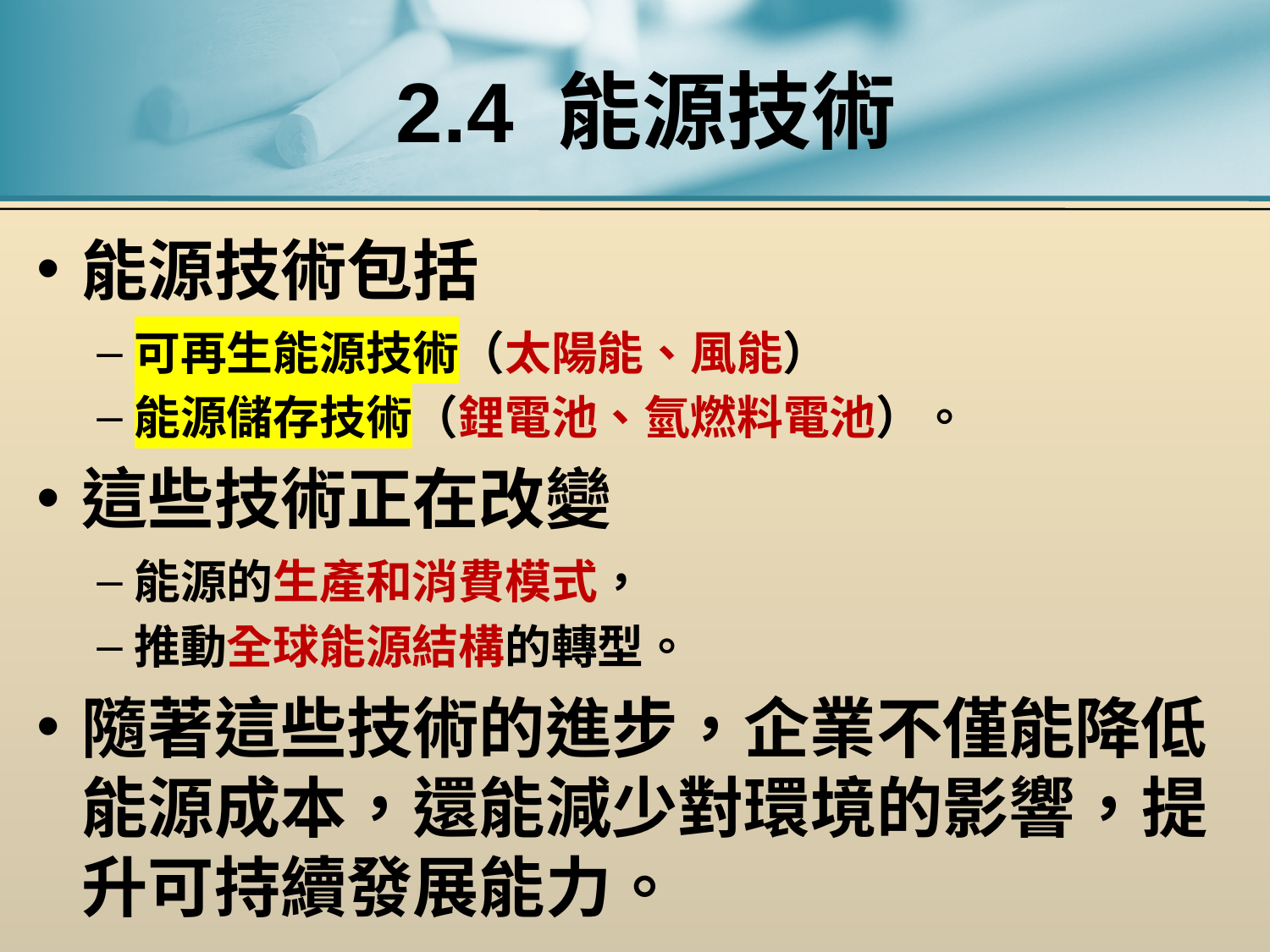

# 2.4 能源技術
能源技術包括
可再生能源技術（太陽能、風能）
能源儲存技術（鋰電池、氫燃料電池）。
這些技術正在改變
能源的生產和消費模式，
推動全球能源結構的轉型。
隨著這些技術的進步，企業不僅能降低能源成本，還能減少對環境的影響，提升可持續發展能力。